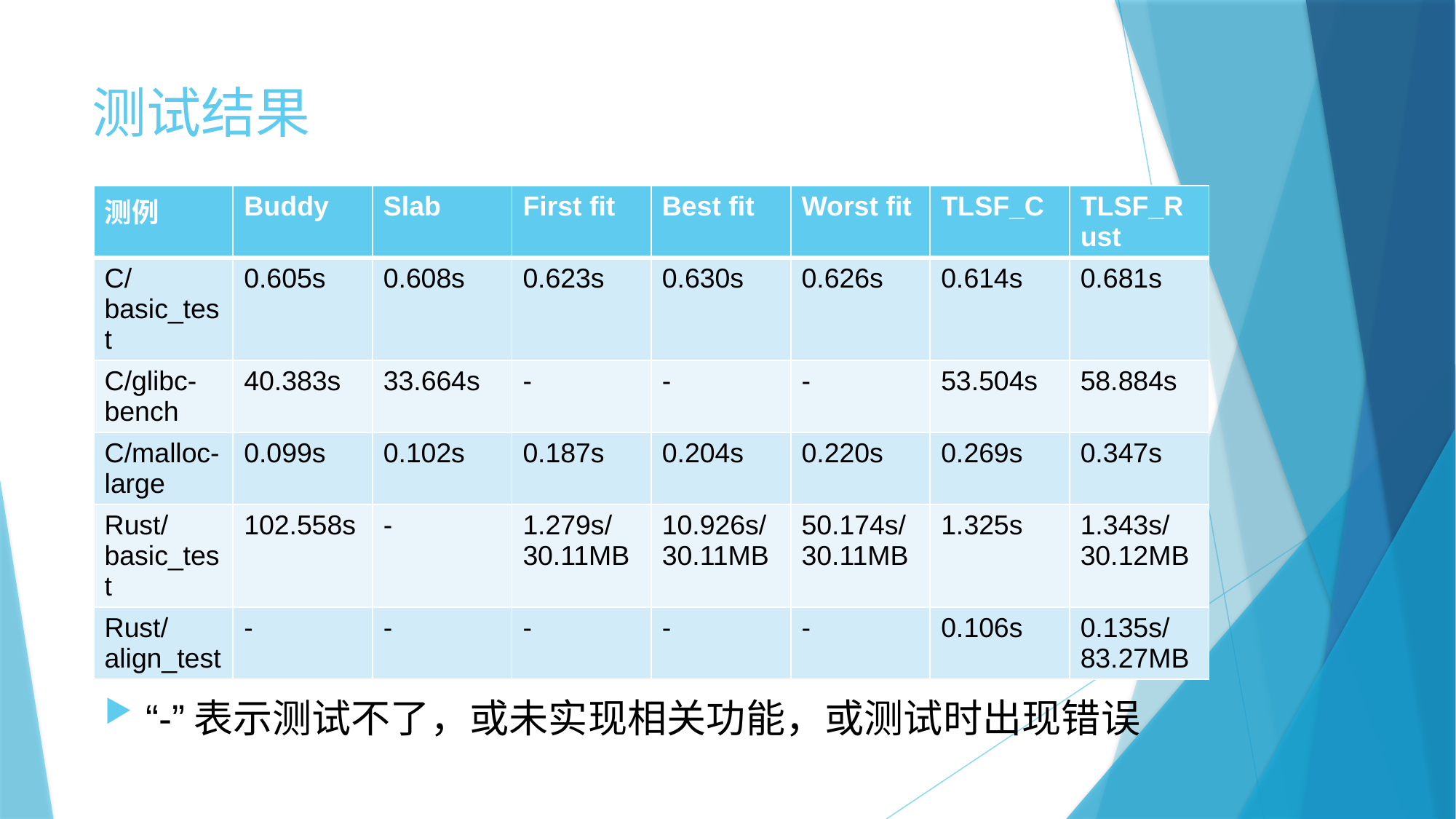

# 测试结果
| 测例 | Buddy | Slab | First fit | Best fit | Worst fit | TLSF\_C | TLSF\_Rust |
| --- | --- | --- | --- | --- | --- | --- | --- |
| C/basic\_test | 0.605s | 0.608s | 0.623s | 0.630s | 0.626s | 0.614s | 0.681s |
| C/glibc-bench | 40.383s | 33.664s | - | - | - | 53.504s | 58.884s |
| C/malloc-large | 0.099s | 0.102s | 0.187s | 0.204s | 0.220s | 0.269s | 0.347s |
| Rust/basic\_test | 102.558s | - | 1.279s/30.11MB | 10.926s/30.11MB | 50.174s/30.11MB | 1.325s | 1.343s/30.12MB |
| Rust/align\_test | - | - | - | - | - | 0.106s | 0.135s/83.27MB |
“-”表示测试不了，或未实现相关功能，或测试时出现错误